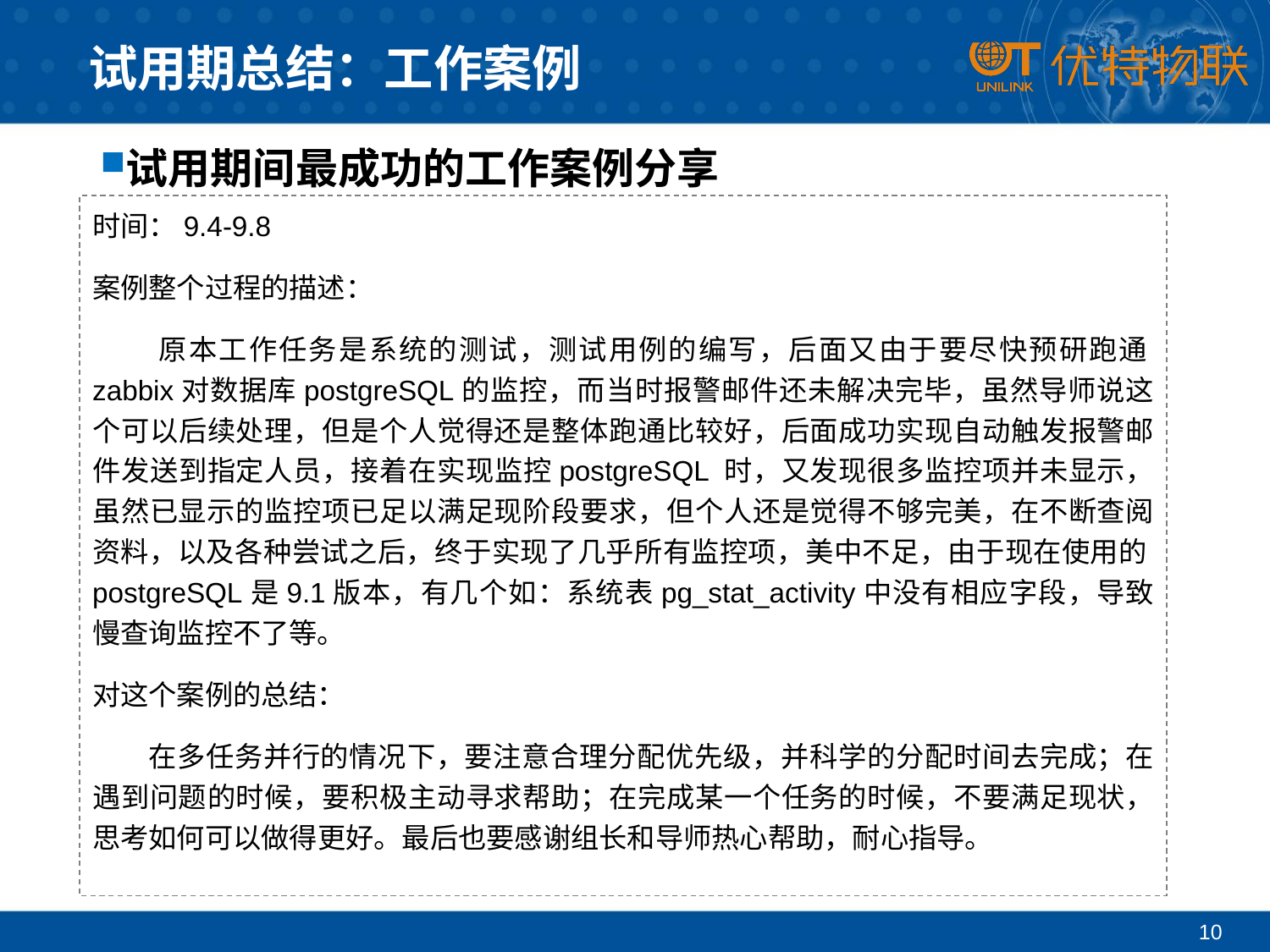

# 试用期总结：工作案例
试用期间最成功的工作案例分享

时间：9.4-9.8
案例整个过程的描述：
       原本工作任务是系统的测试，测试用例的编写，后面又由于要尽快预研跑通zabbix对数据库postgreSQL的监控，而当时报警邮件还未解决完毕，虽然导师说这个可以后续处理，但是个人觉得还是整体跑通比较好，后面成功实现自动触发报警邮件发送到指定人员，接着在实现监控postgreSQL 时，又发现很多监控项并未显示，虽然已显示的监控项已足以满足现阶段要求，但个人还是觉得不够完美，在不断查阅资料，以及各种尝试之后，终于实现了几乎所有监控项，美中不足，由于现在使用的postgreSQL是9.1版本，有几个如：系统表pg_stat_activity中没有相应字段，导致慢查询监控不了等。
对这个案例的总结：
       在多任务并行的情况下，要注意合理分配优先级，并科学的分配时间去完成；在遇到问题的时候，要积极主动寻求帮助；在完成某一个任务的时候，不要满足现状，思考如何可以做得更好。最后也要感谢组长和导师热心帮助，耐心指导。
10